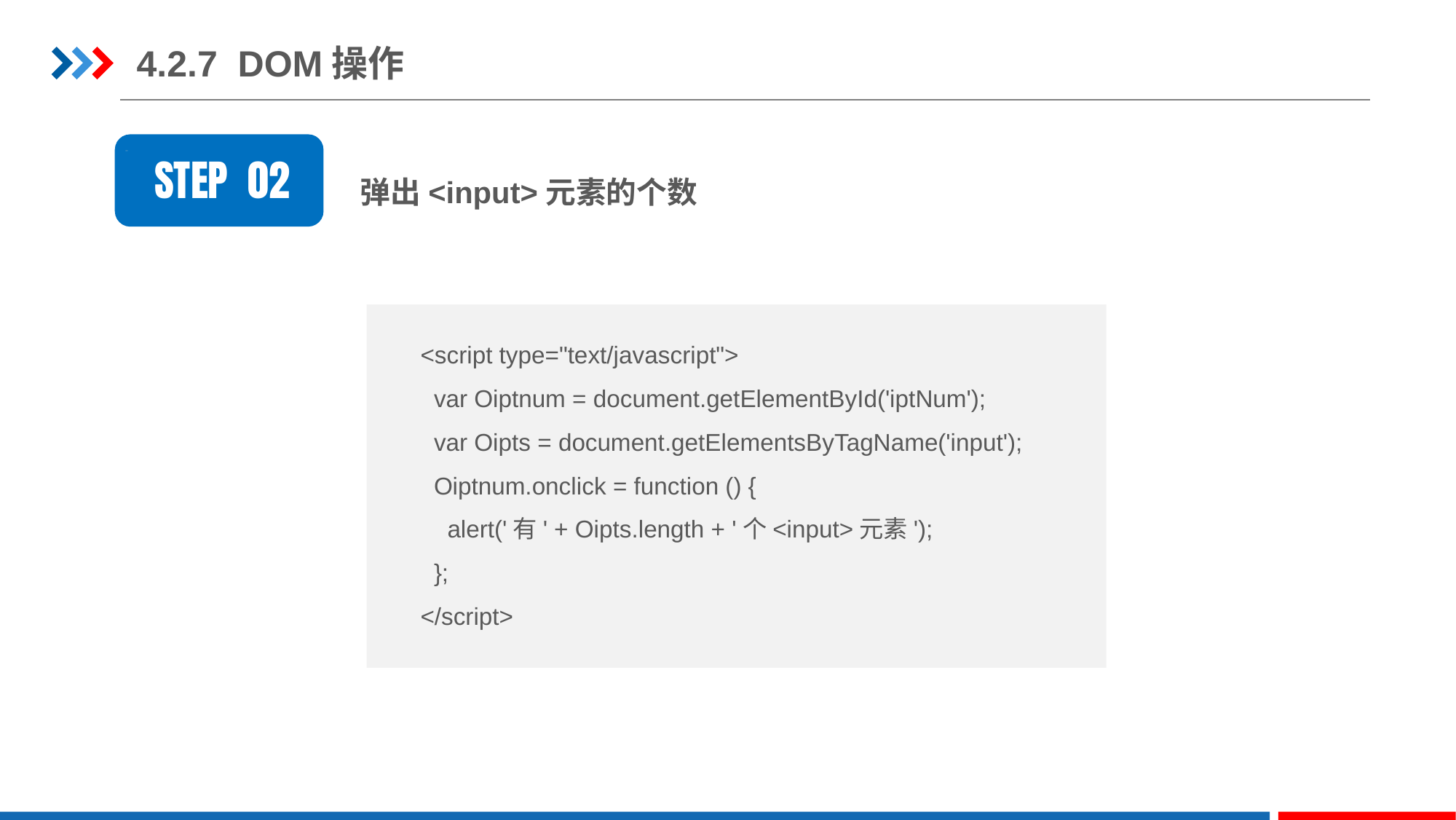

4.2.7  DOM操作

弹出<input>元素的个数
STEP  02

<script type="text/javascript">
  var Oiptnum = document.getElementById('iptNum');
  var Oipts = document.getElementsByTagName('input');
  Oiptnum.onclick = function () {
    alert('有' + Oipts.length + '个<input>元素');
  };
</script>